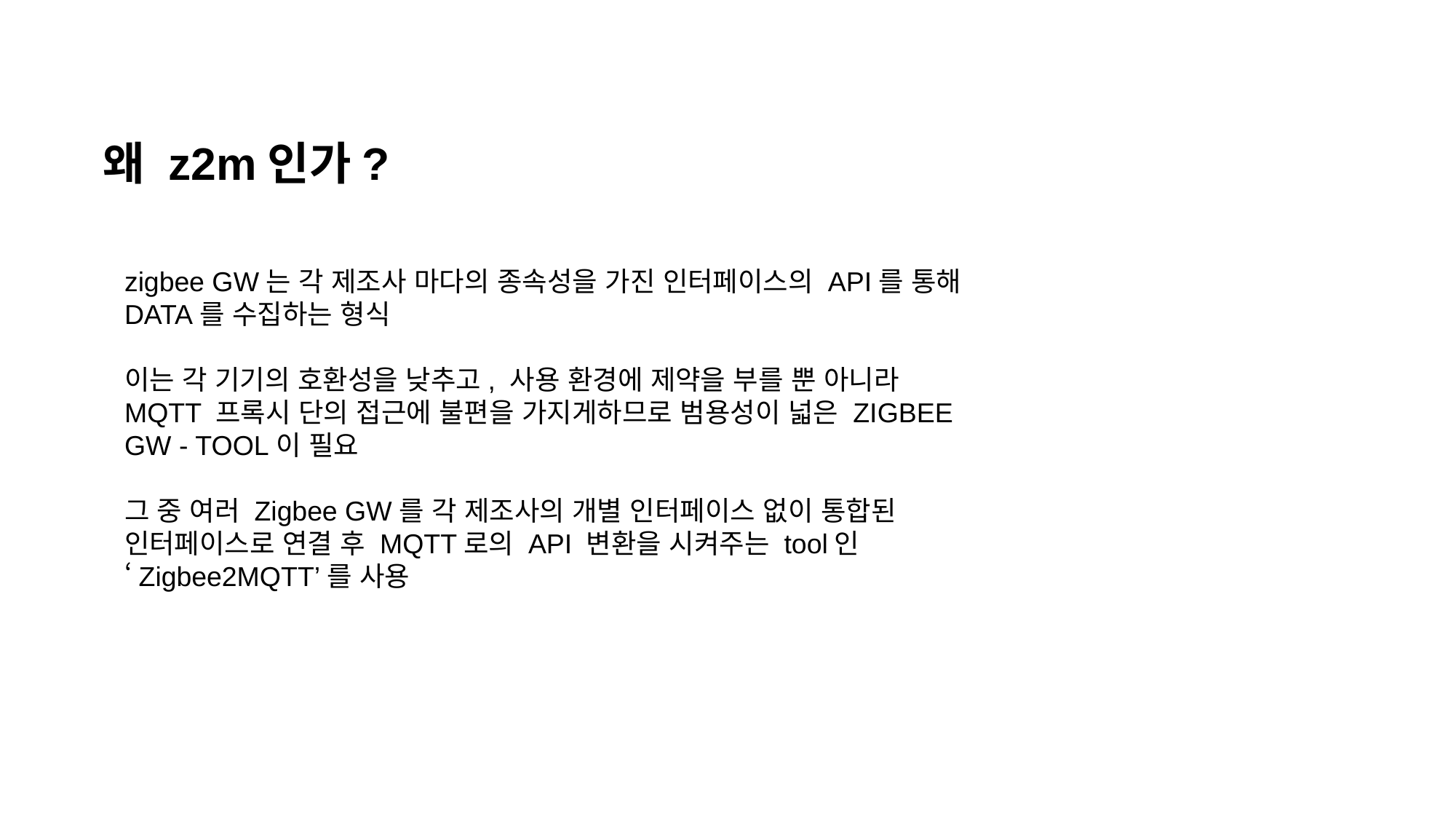

왜 z2m인가?
zigbee GW는 각 제조사 마다의 종속성을 가진 인터페이스의 API를 통해 DATA를 수집하는 형식

이는 각 기기의 호환성을 낮추고, 사용 환경에 제약을 부를 뿐 아니라 MQTT 프록시 단의 접근에 불편을 가지게하므로 범용성이 넓은 ZIGBEE GW - TOOL이 필요

그 중 여러 Zigbee GW를 각 제조사의 개별 인터페이스 없이 통합된 인터페이스로 연결 후 MQTT로의 API 변환을 시켜주는 tool인 ‘Zigbee2MQTT’를 사용